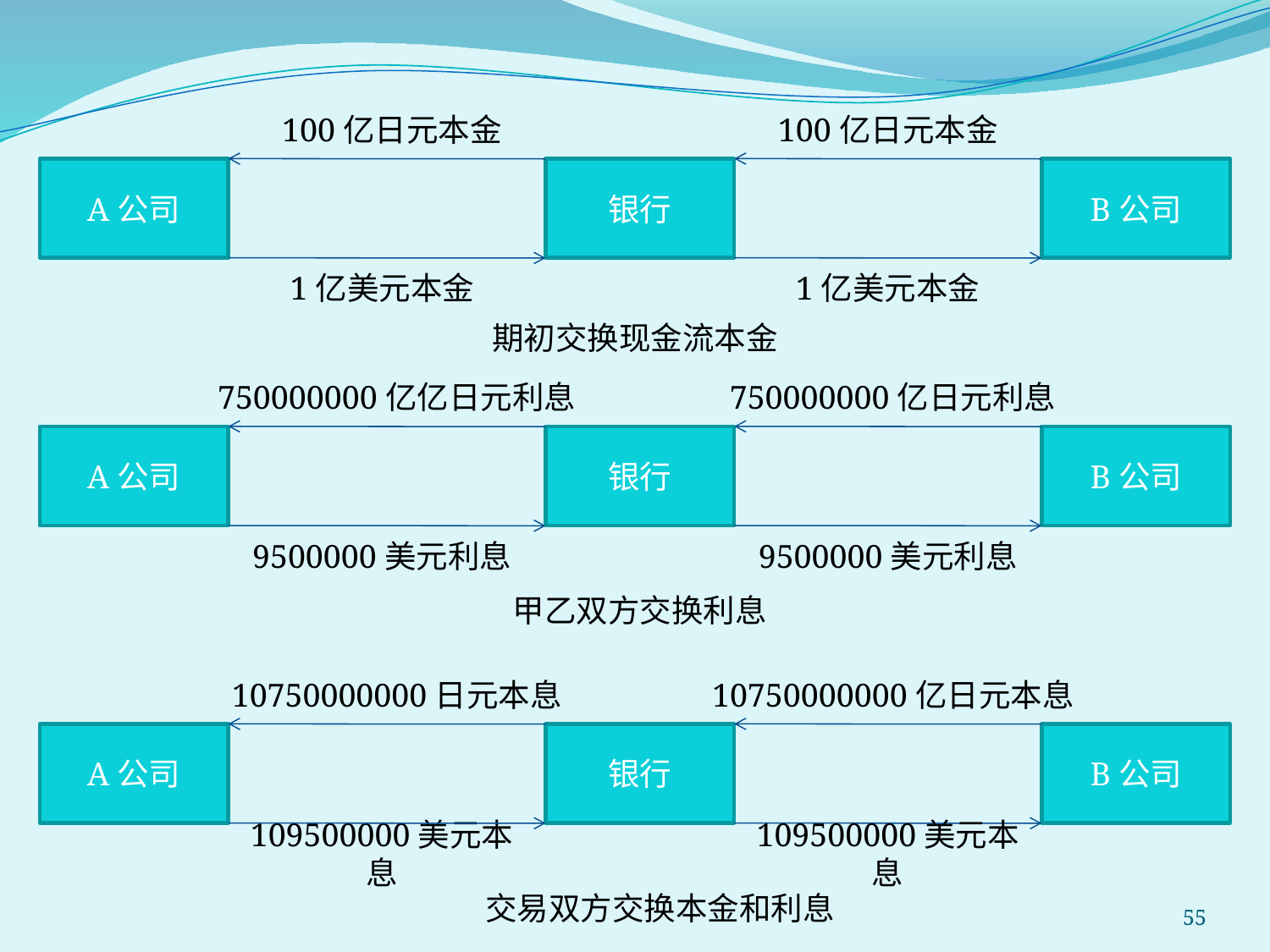

100亿日元本金
A公司
银行
B公司
100亿日元本金
1亿美元本金
1亿美元本金
期初交换现金流本金
750000000亿日元利息
A公司
银行
B公司
750000000亿亿日元利息
9500000美元利息
9500000美元利息
甲乙双方交换利息
10750000000亿日元本息
A公司
银行
B公司
10750000000日元本息
109500000美元本息
109500000美元本息
交易双方交换本金和利息
55